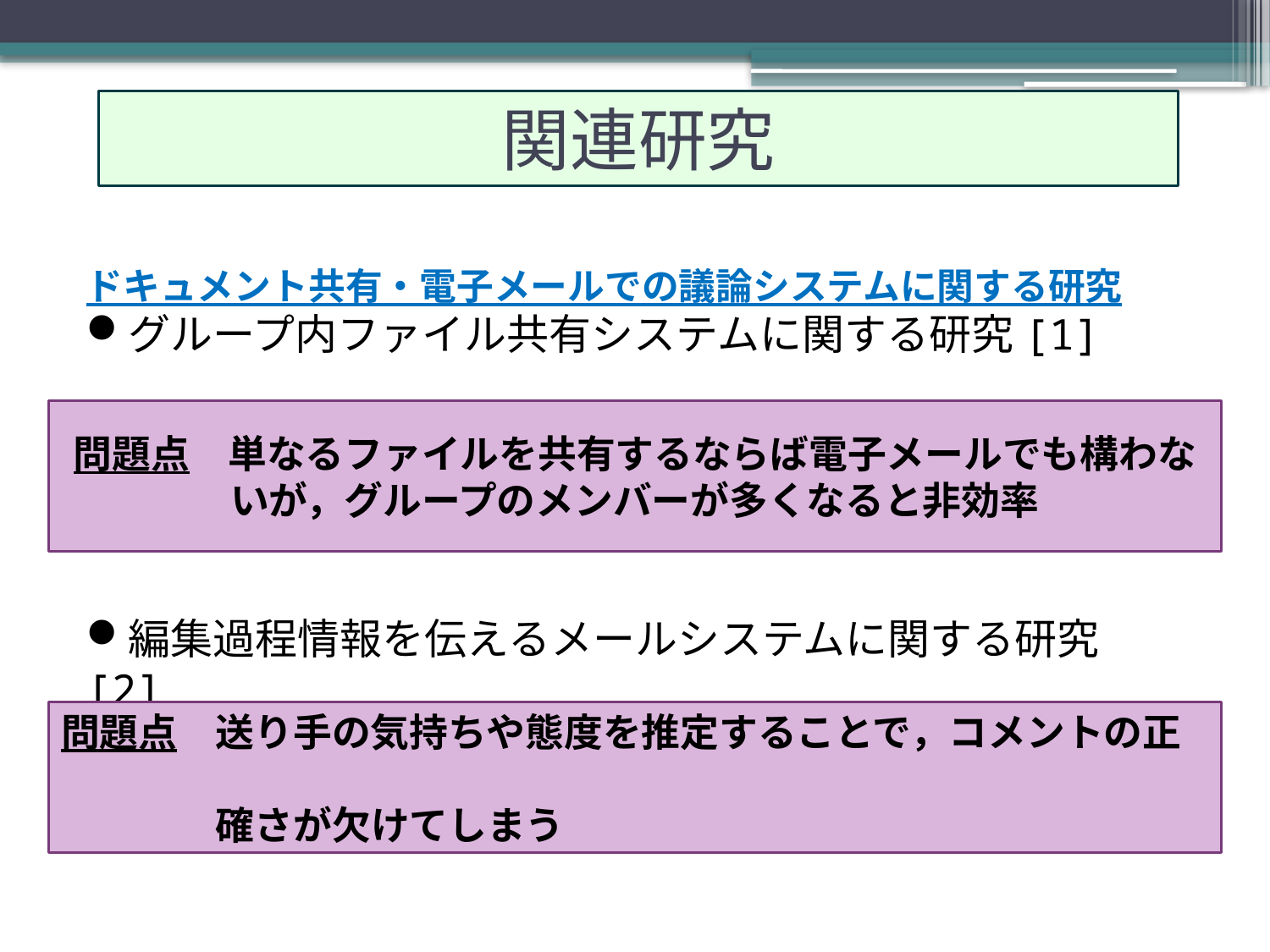

関連研究
ドキュメント共有・電子メールでの議論システムに関する研究
グループ内ファイル共有システムに関する研究[1]

編集過程情報を伝えるメールシステムに関する研究[2]

問題点　単なるファイルを共有するならば電子メールでも構わないが，グループのメンバーが多くなると非効率
問題点　送り手の気持ちや態度を推定することで，コメントの正
　　　　確さが欠けてしまう